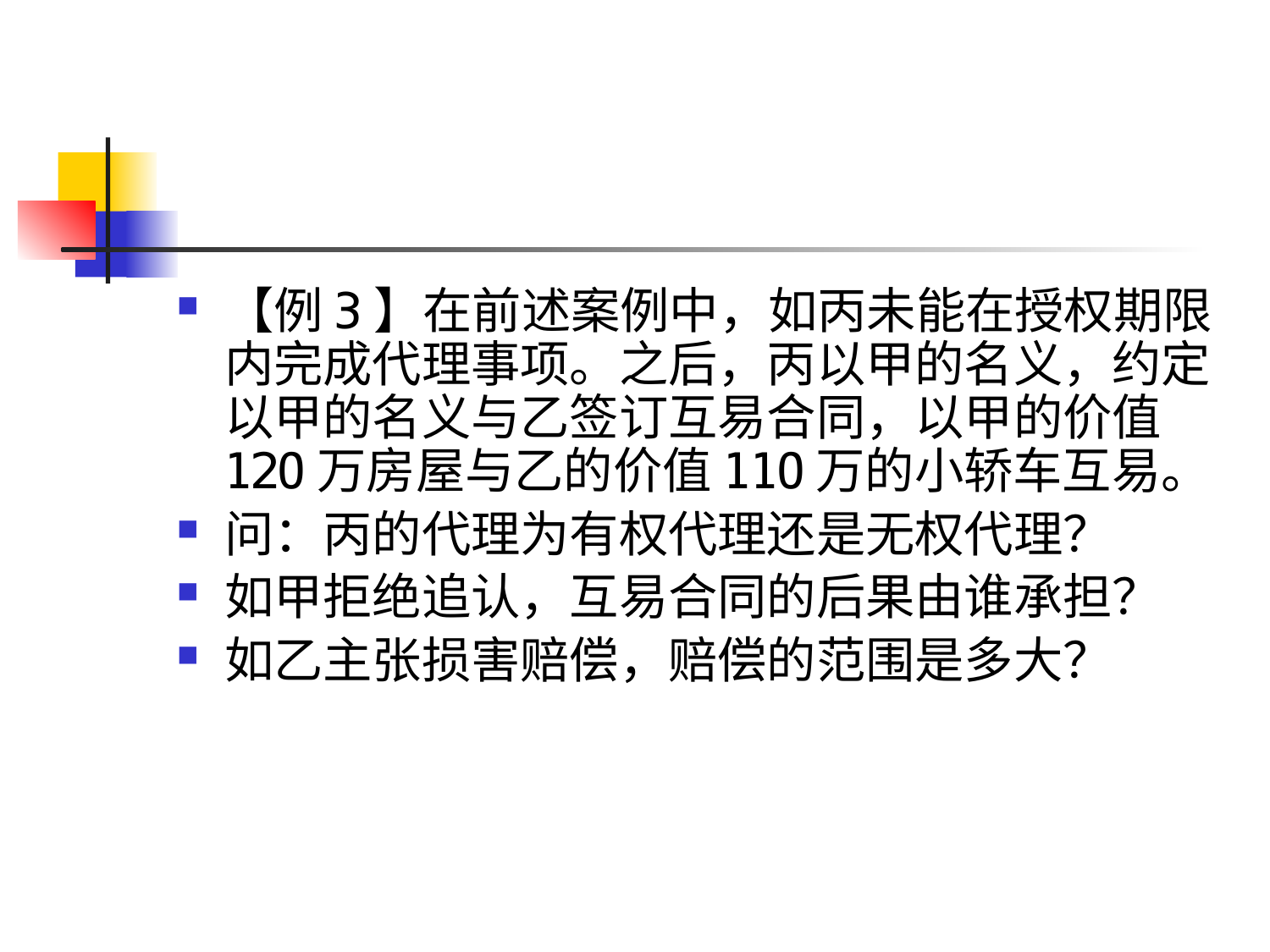

#
【例3】在前述案例中，如丙未能在授权期限内完成代理事项。之后，丙以甲的名义，约定以甲的名义与乙签订互易合同，以甲的价值120万房屋与乙的价值110万的小轿车互易。
问：丙的代理为有权代理还是无权代理？
如甲拒绝追认，互易合同的后果由谁承担？
如乙主张损害赔偿，赔偿的范围是多大？